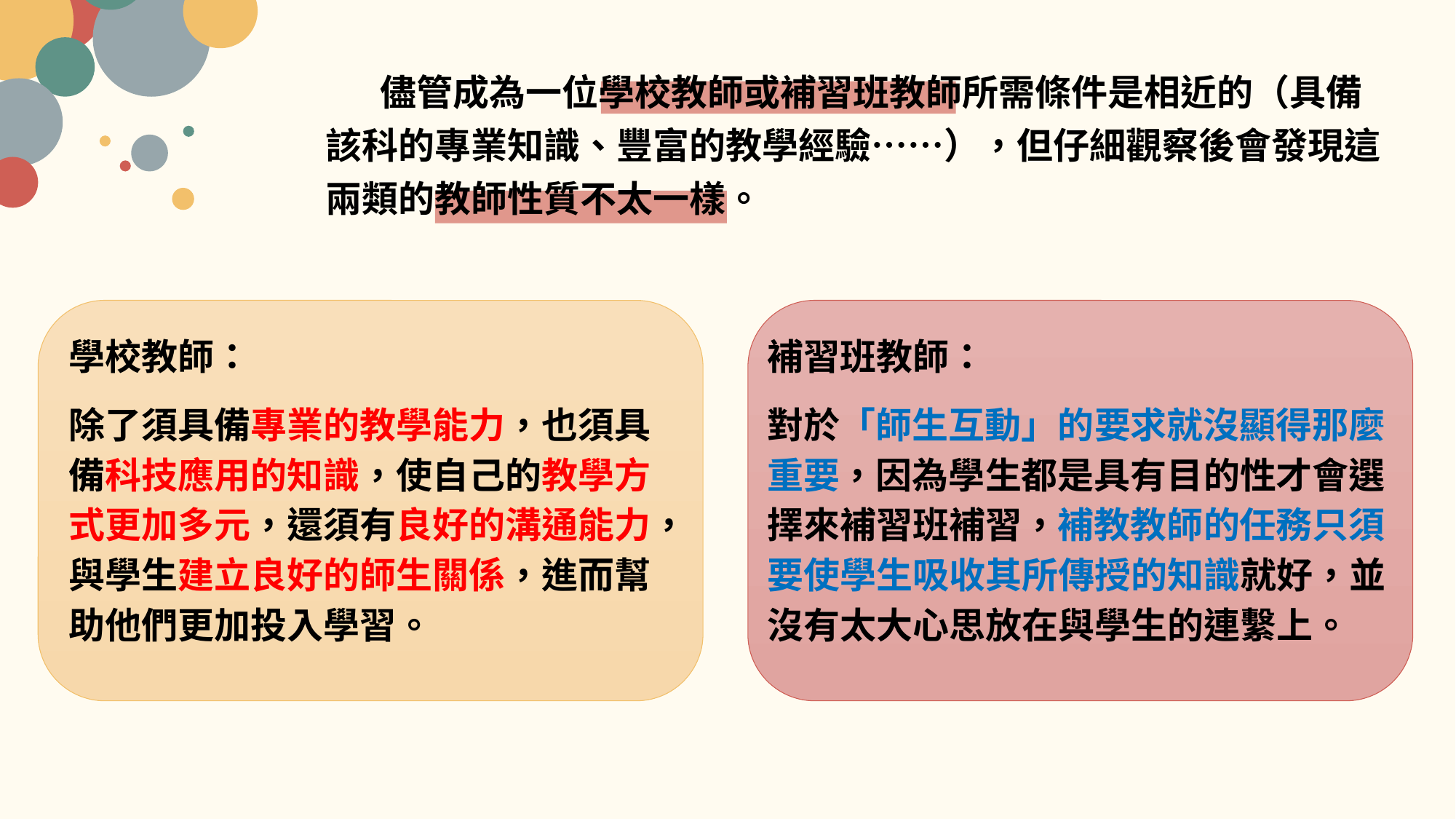

儘管成為一位學校教師或補習班教師所需條件是相近的（具備該科的專業知識、豐富的教學經驗……），但仔細觀察後會發現這兩類的教師性質不太一樣。

學校教師：
除了須具備專業的教學能力，也須具備科技應用的知識，使自己的教學方式更加多元，還須有良好的溝通能力，與學生建立良好的師生關係，進而幫助他們更加投入學習。
補習班教師：
對於「師生互動」的要求就沒顯得那麼重要，因為學生都是具有目的性才會選擇來補習班補習，補教教師的任務只須要使學生吸收其所傳授的知識就好，並沒有太大心思放在與學生的連繫上。